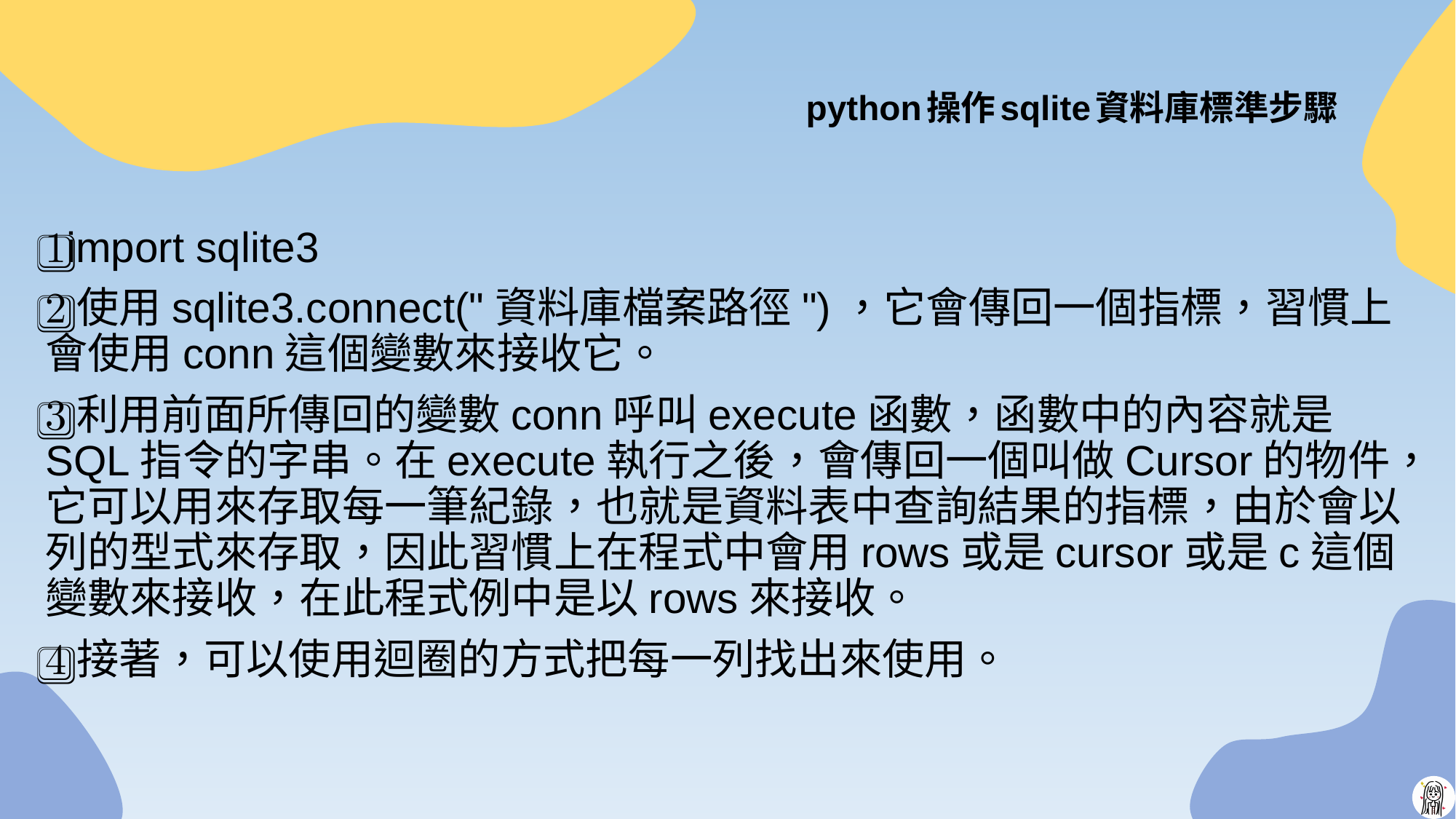

# python操作sqlite資料庫標準步驟
1️⃣import sqlite3
2️⃣使用sqlite3.connect("資料庫檔案路徑")，它會傳回一個指標，習慣上會使用conn這個變數來接收它。
3️⃣利用前面所傳回的變數conn呼叫execute函數，函數中的內容就是SQL指令的字串。在execute執行之後，會傳回一個叫做Cursor的物件，它可以用來存取每一筆紀錄，也就是資料表中查詢結果的指標，由於會以列的型式來存取，因此習慣上在程式中會用rows或是cursor或是c這個變數來接收，在此程式例中是以rows來接收。
4️⃣接著，可以使用迴圈的方式把每一列找出來使用。
18